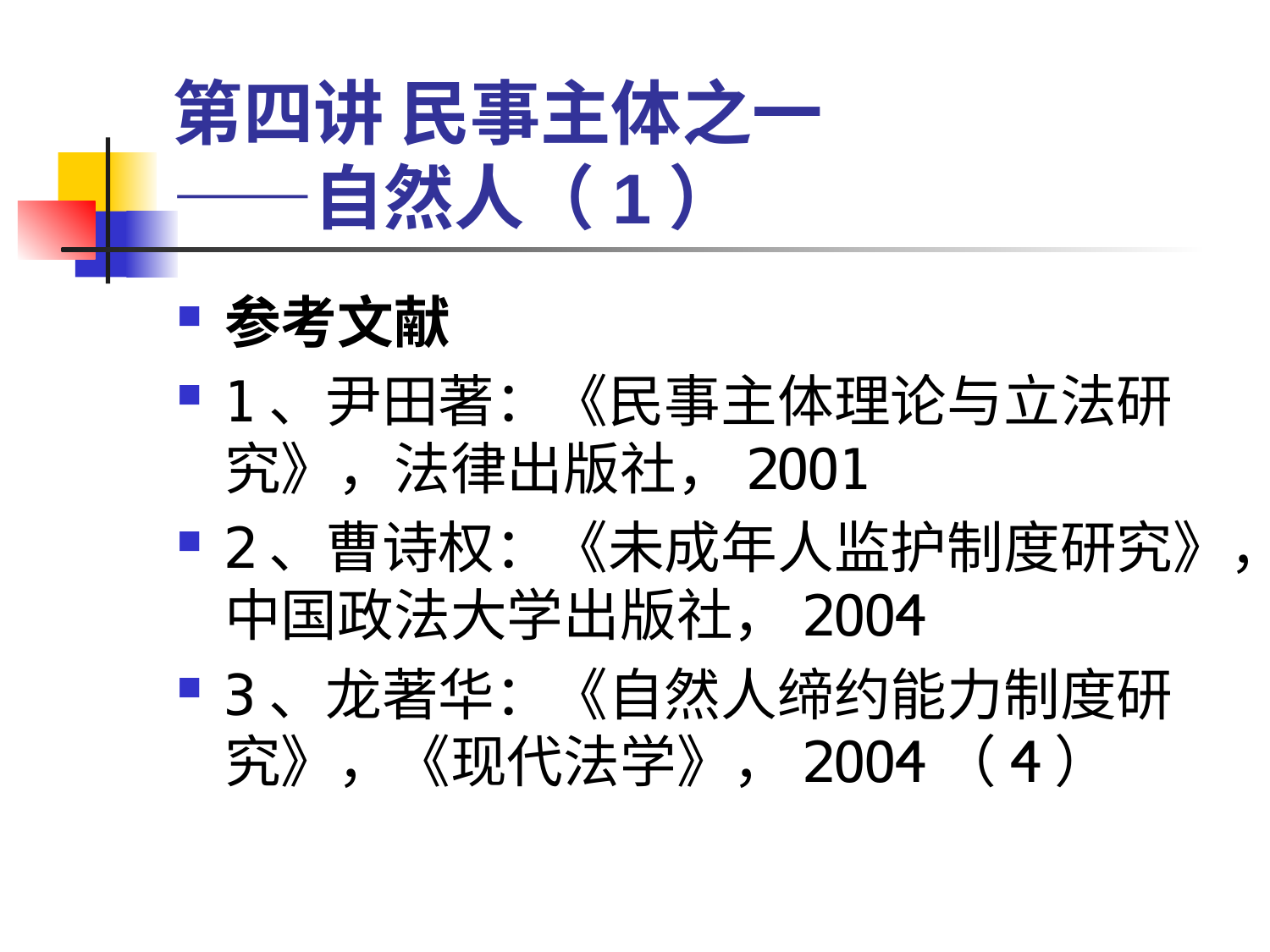

# 第四讲 民事主体之一 ——自然人（1）
参考文献
1、尹田著：《民事主体理论与立法研究》，法律出版社，2001
2、曹诗权：《未成年人监护制度研究》，中国政法大学出版社，2004
3、龙著华：《自然人缔约能力制度研究》，《现代法学》，2004（4）